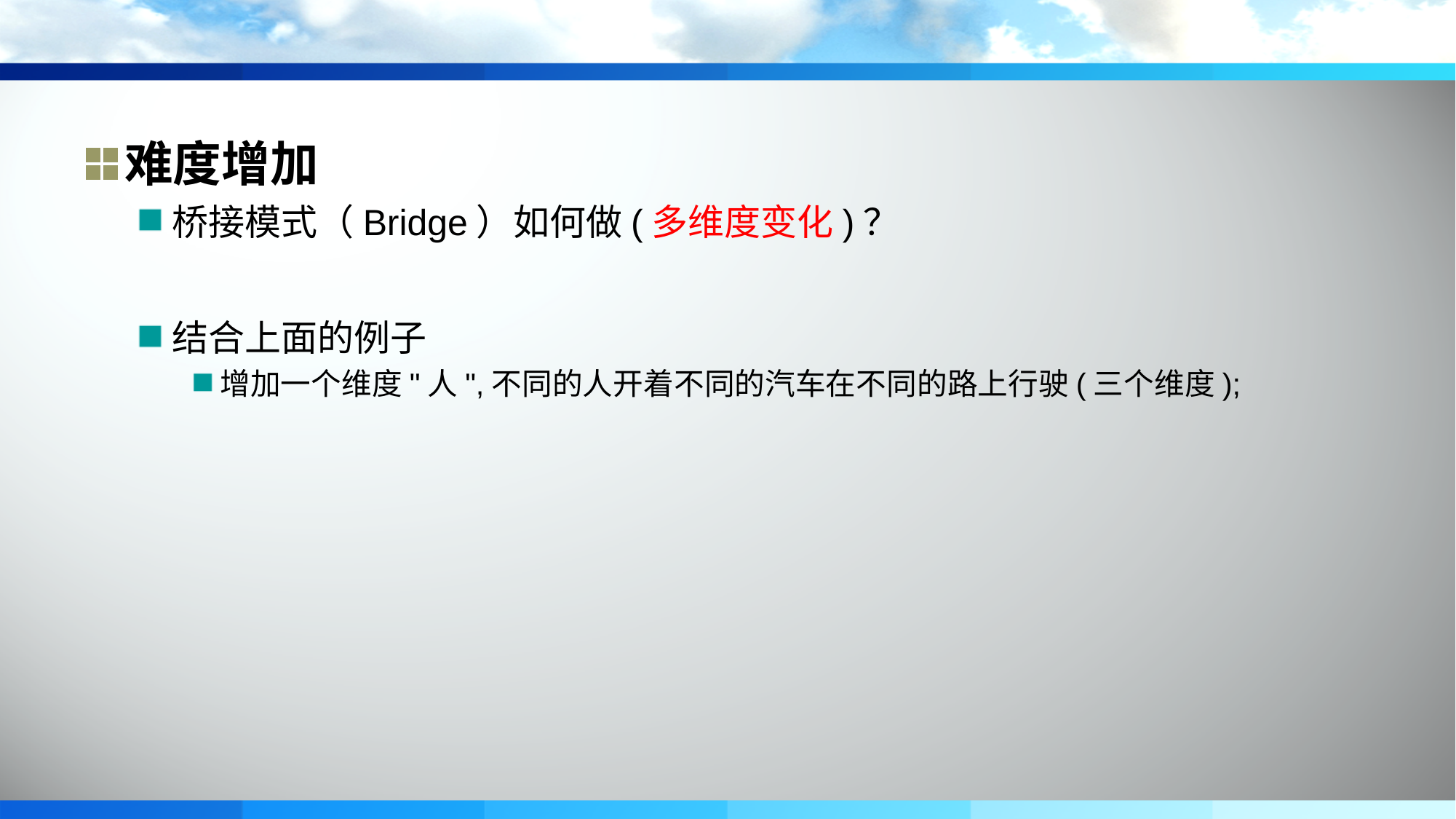

难度增加
桥接模式（Bridge）如何做(多维度变化)？

结合上面的例子
增加一个维度"人",不同的人开着不同的汽车在不同的路上行驶(三个维度);